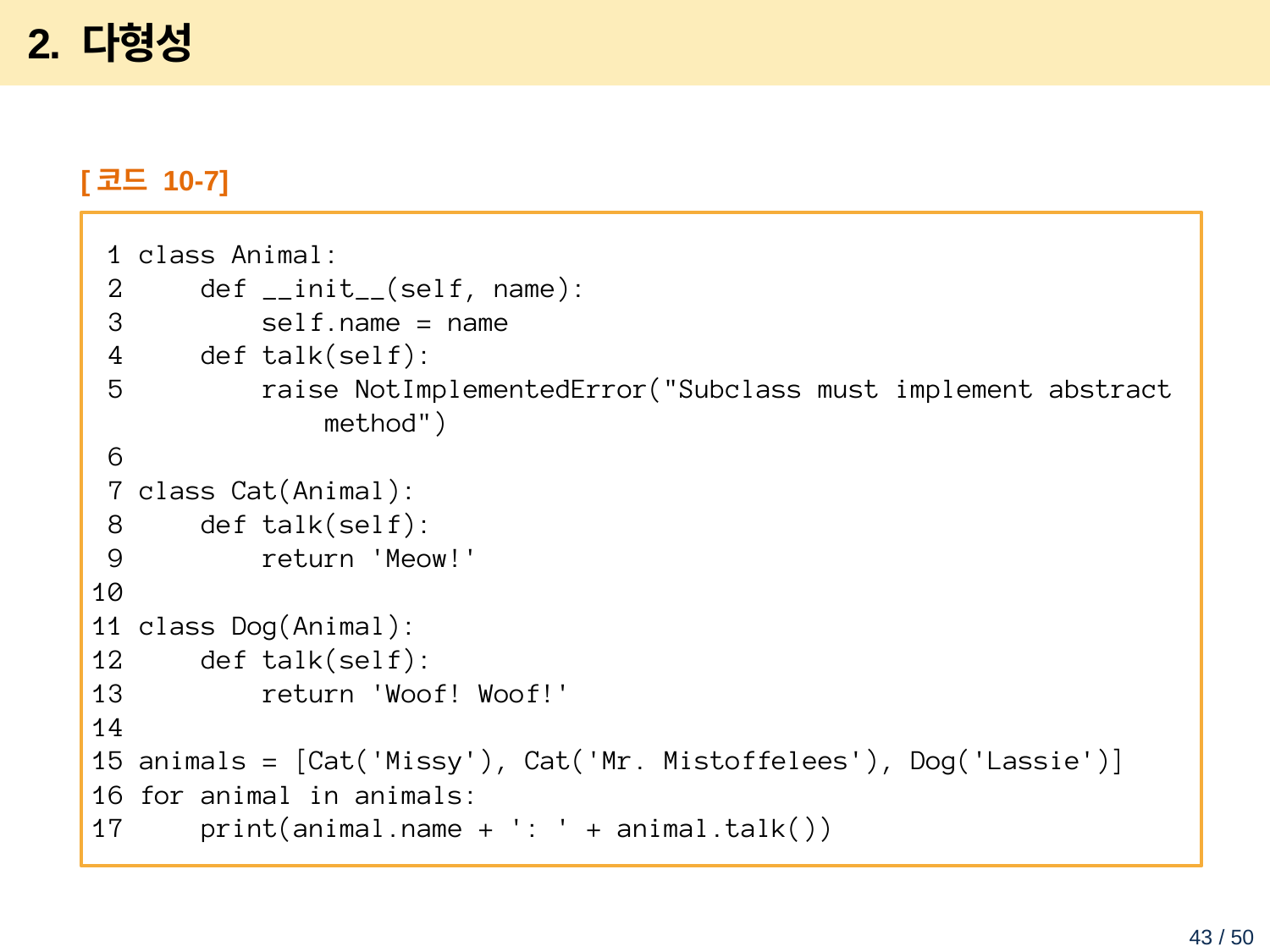

# 2. 다형성

[코드 10-7]
 1 class Animal:
 2     def __init__(self, name):
 3         self.name = name
 4     def talk(self):
 5         raise NotImplementedError("Subclass must implement abstract
               method")
 6
 7 class Cat(Animal):
 8     def talk(self):
 9         return 'Meow!'
10
11 class Dog(Animal):
12     def talk(self):
13         return 'Woof! Woof!'
14
15 animals = [Cat('Missy'), Cat('Mr. Mistoffelees'), Dog('Lassie')]
16 for animal in animals:
17     print(animal.name + ': ' + animal.talk())